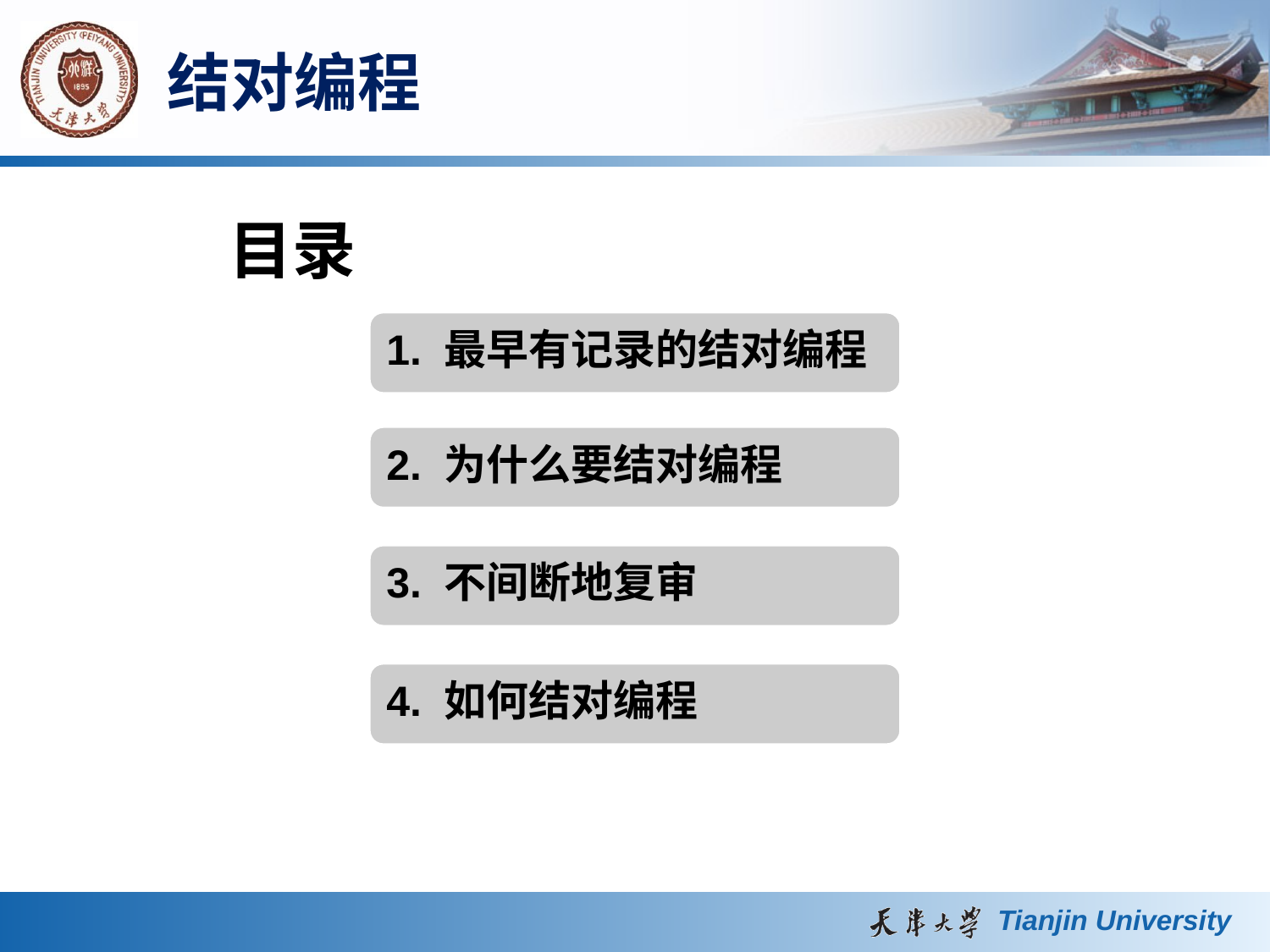

结对编程

              目录

1. 最早有记录的结对编程
2. 为什么要结对编程
3. 不间断地复审
4. 如何结对编程
20